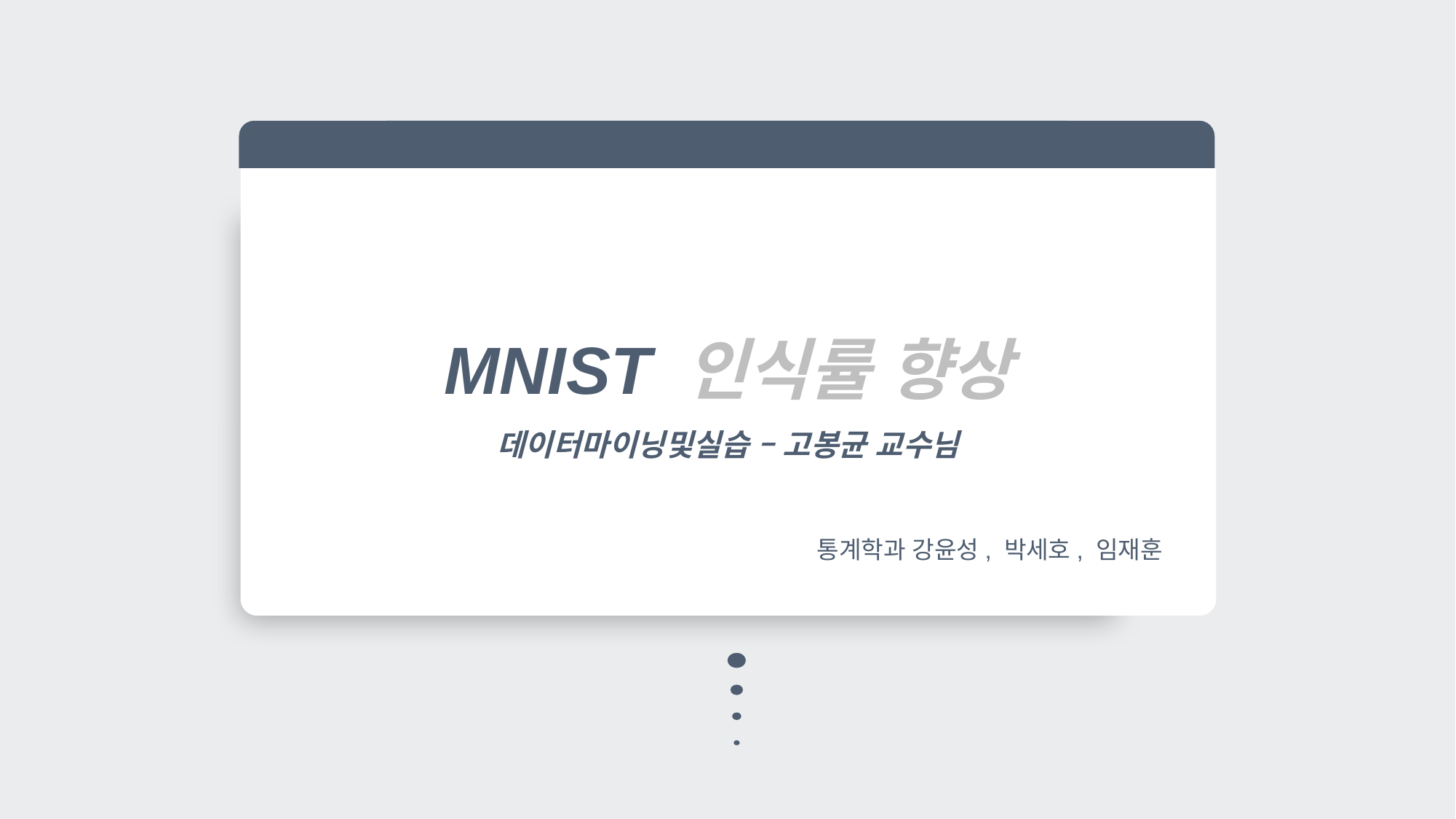

MNIST 인식률 향상
데이터마이닝및실습 – 고봉균 교수님

경영학과 201234567 까칠한 조땡
PPT PRESENTATION
Enjoy your stylish business and campus life with BIZCAM

통계학과 강윤성, 박세호, 임재훈